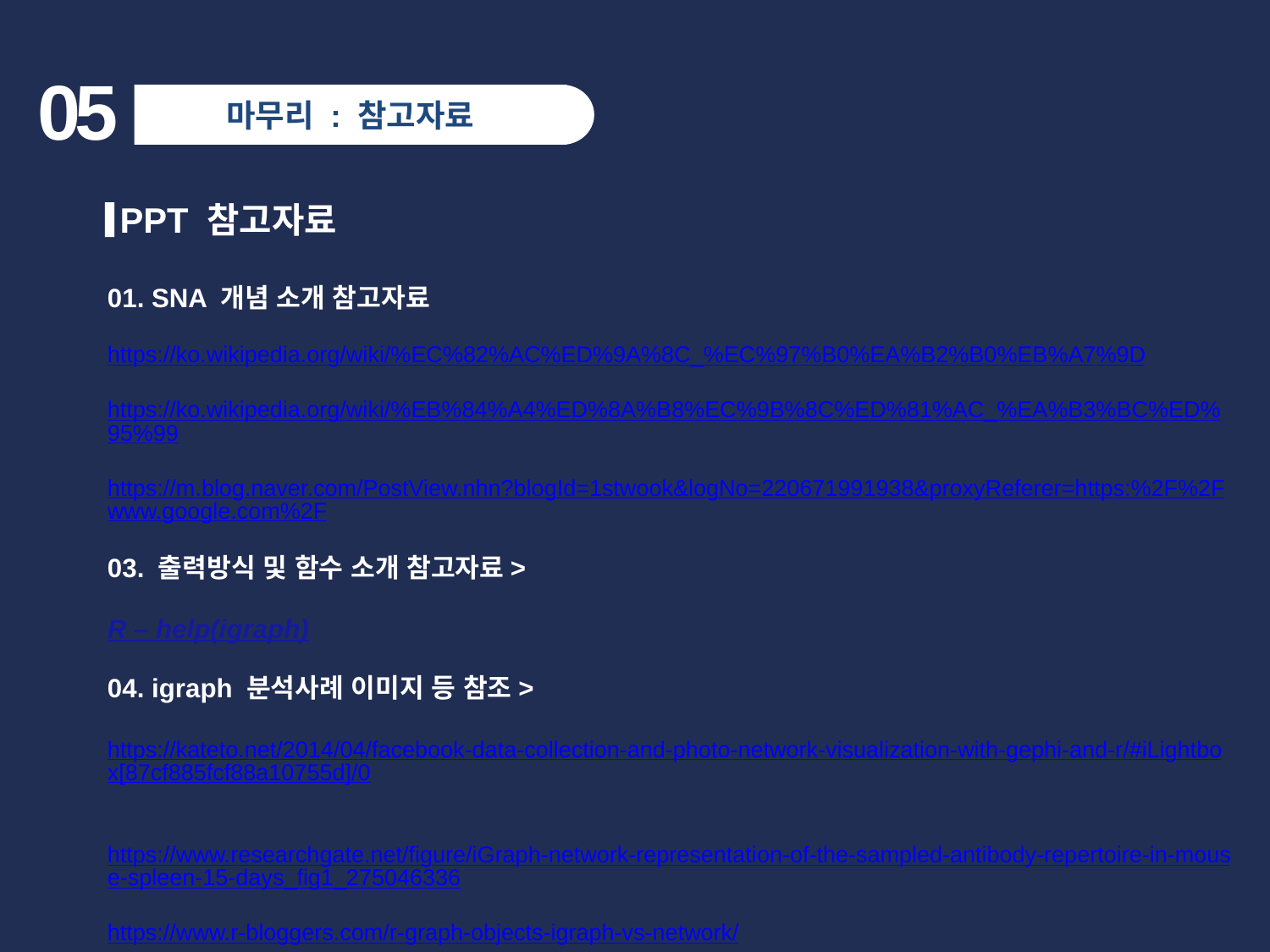

05
마무리 : 참고자료

PPT 참고자료

01. SNA 개념 소개 참고자료

https://ko.wikipedia.org/wiki/%EC%82%AC%ED%9A%8C_%EC%97%B0%EA%B2%B0%EB%A7%9D

https://ko.wikipedia.org/wiki/%EB%84%A4%ED%8A%B8%EC%9B%8C%ED%81%AC_%EA%B3%BC%ED%95%99

https://m.blog.naver.com/PostView.nhn?blogId=1stwook&logNo=220671991938&proxyReferer=https:%2F%2Fwww.google.com%2F

03. 출력방식 및 함수 소개 참고자료>

R – help(igraph)

04. igraph 분석사례 이미지 등 참조>

https://kateto.net/2014/04/facebook-data-collection-and-photo-network-visualization-with-gephi-and-r/#iLightbox[87cf885fcf88a10755d]/0
https://www.researchgate.net/figure/iGraph-network-representation-of-the-sampled-antibody-repertoire-in-mouse-spleen-15-days_fig1_275046336

https://www.r-bloggers.com/r-graph-objects-igraph-vs-network/